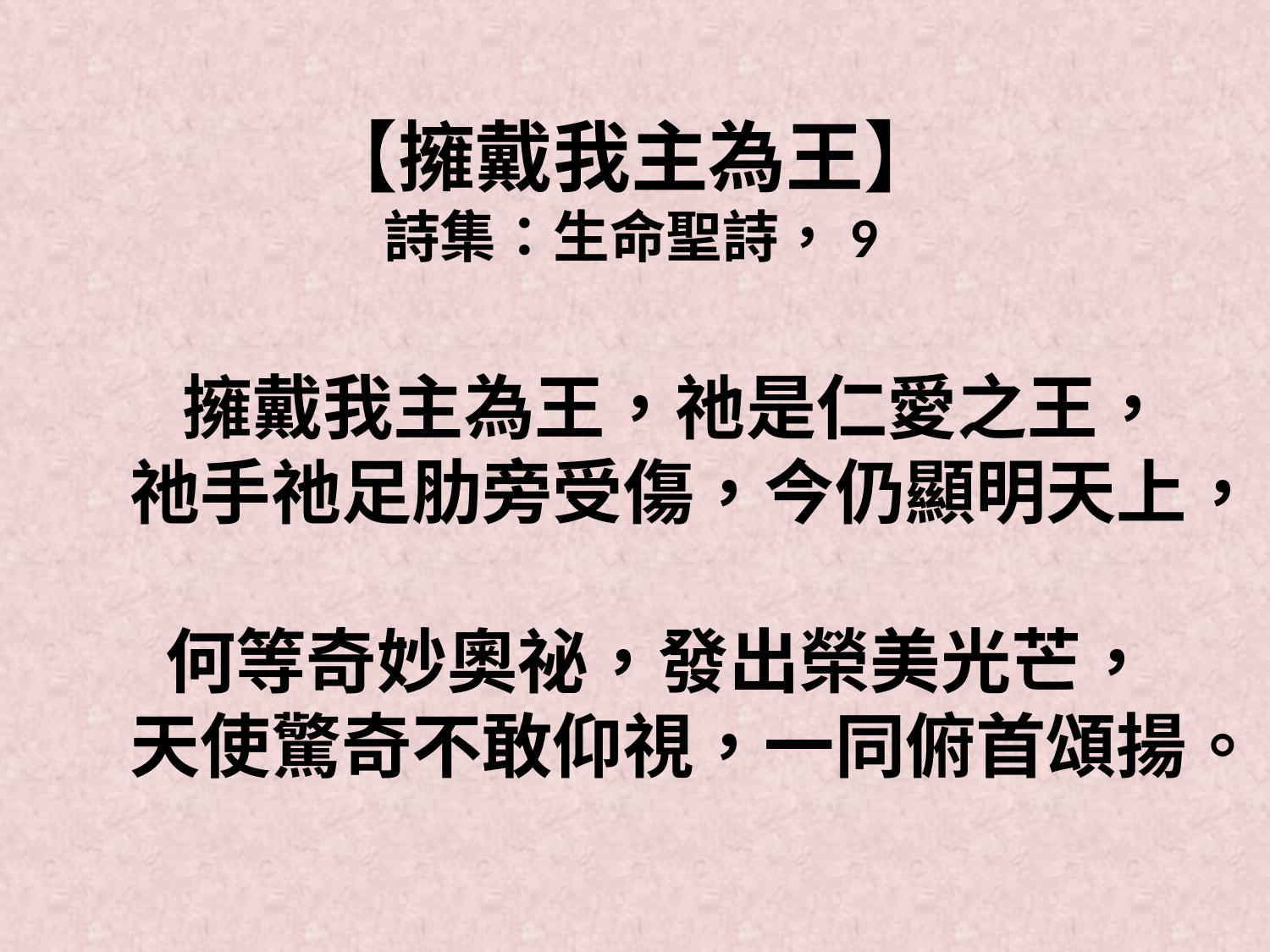

# 【擁戴我主為王】 詩集：生命聖詩，9
    擁戴我主為王，祂是仁愛之王，
祂手祂足肋旁受傷，今仍顯明天上，
何等奇妙奧祕，發出榮美光芒，
天使驚奇不敢仰視，一同俯首頌揚。